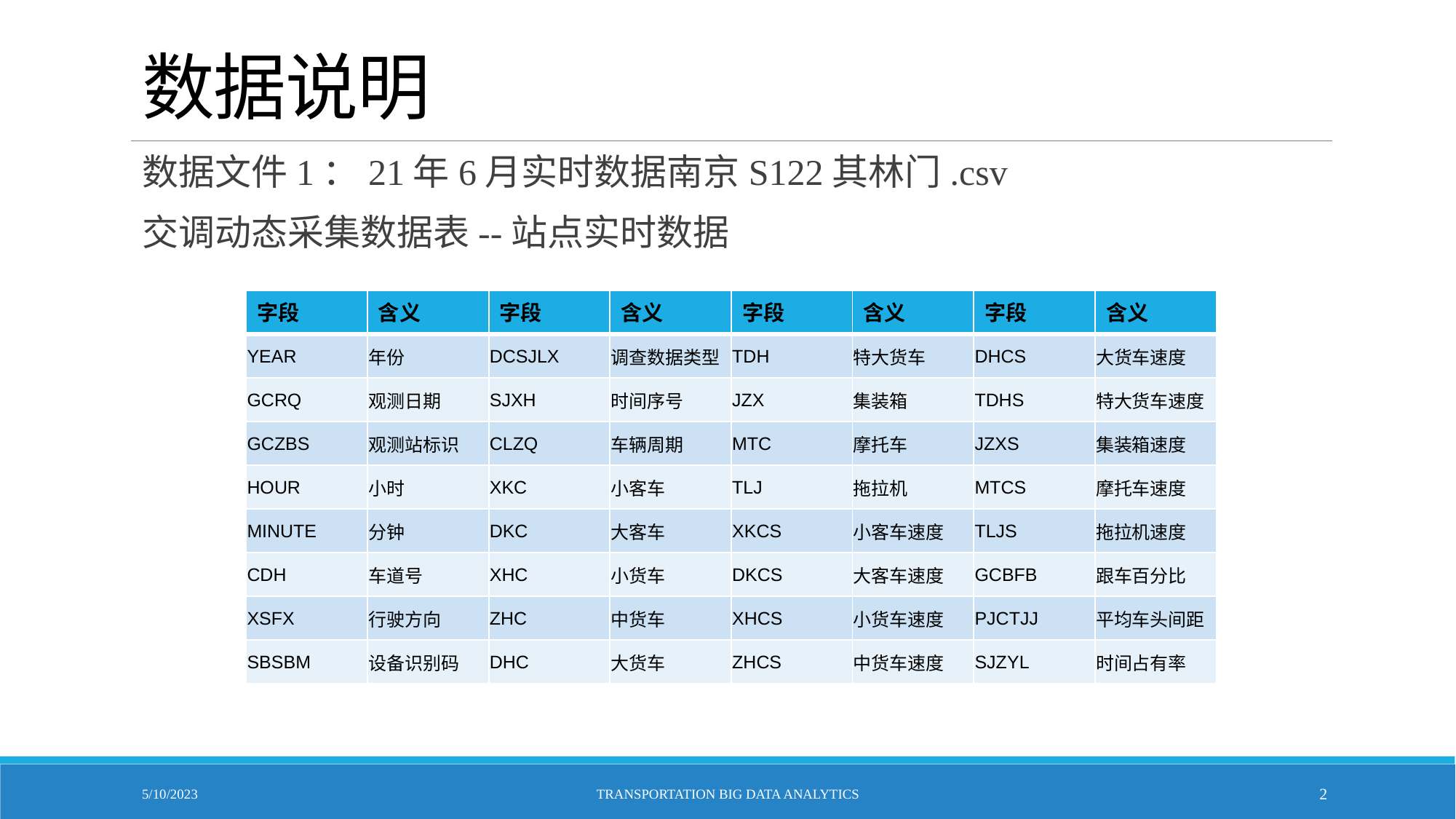

# 数据说明
数据文件1：21年6月实时数据南京S122其林门.csv
交调动态采集数据表--站点实时数据
| 字段 | 含义 | 字段 | 含义 | 字段 | 含义 | 字段 | 含义 |
| --- | --- | --- | --- | --- | --- | --- | --- |
| YEAR | 年份 | DCSJLX | 调查数据类型 | TDH | 特大货车 | DHCS | 大货车速度 |
| GCRQ | 观测日期 | SJXH | 时间序号 | JZX | 集装箱 | TDHS | 特大货车速度 |
| GCZBS | 观测站标识 | CLZQ | 车辆周期 | MTC | 摩托车 | JZXS | 集装箱速度 |
| HOUR | 小时 | XKC | 小客车 | TLJ | 拖拉机 | MTCS | 摩托车速度 |
| MINUTE | 分钟 | DKC | 大客车 | XKCS | 小客车速度 | TLJS | 拖拉机速度 |
| CDH | 车道号 | XHC | 小货车 | DKCS | 大客车速度 | GCBFB | 跟车百分比 |
| XSFX | 行驶方向 | ZHC | 中货车 | XHCS | 小货车速度 | PJCTJJ | 平均车头间距 |
| SBSBM | 设备识别码 | DHC | 大货车 | ZHCS | 中货车速度 | SJZYL | 时间占有率 |
5/10/2023
Transportation Big Data Analytics
2